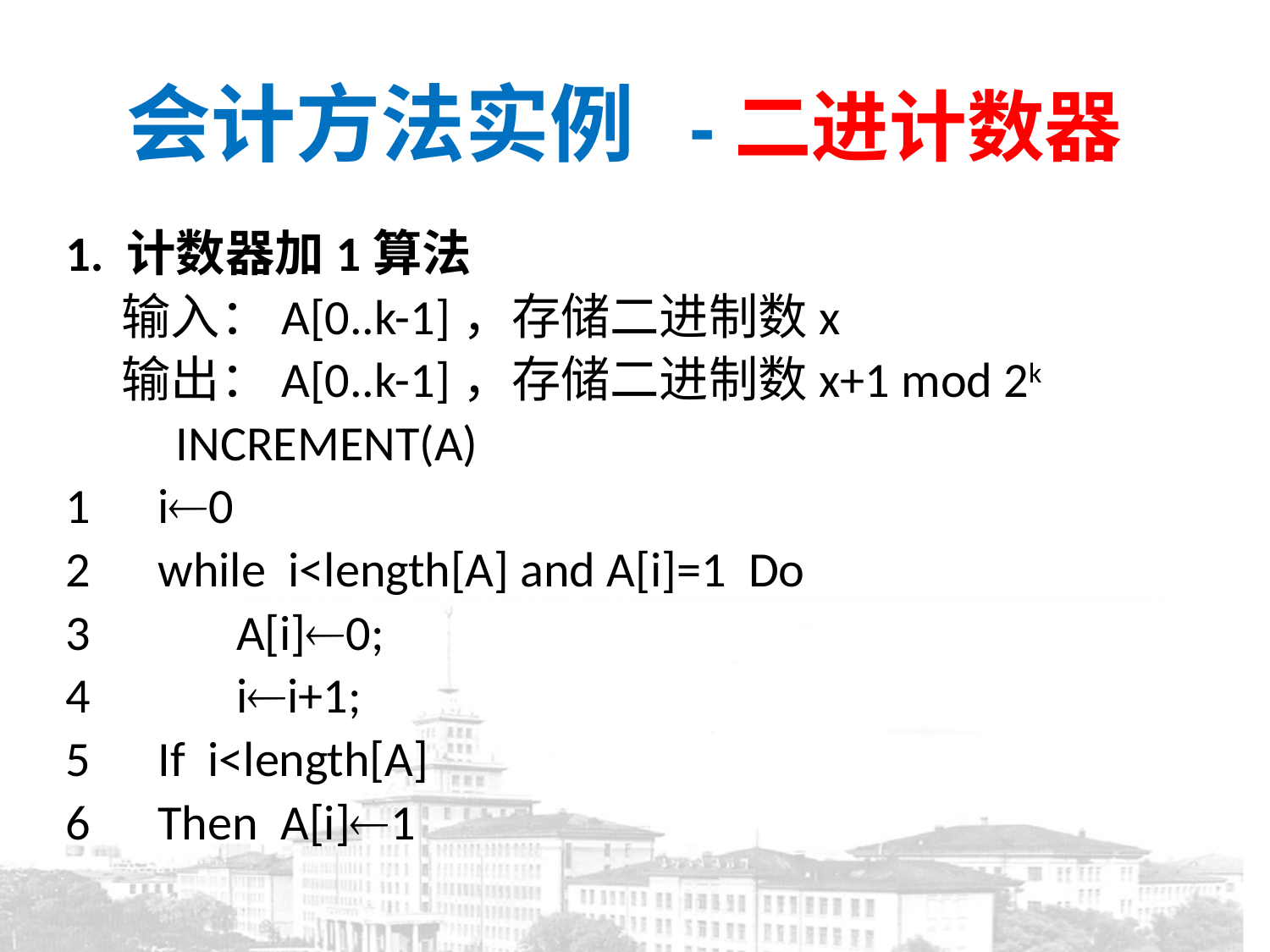

# 会计方法实例  -二进计数器
1. 计数器加1算法
    输入：A[0..k-1]，存储二进制数x
    输出：A[0..k-1]，存储二进制数x+1 mod 2k
　　INCREMENT(A)
1      i←0
2      while  i<length[A] and A[i]=1  Do
3             A[i]←0;
4             i←i+1;
5      If  i<length[A]
6      Then  A[i]←1